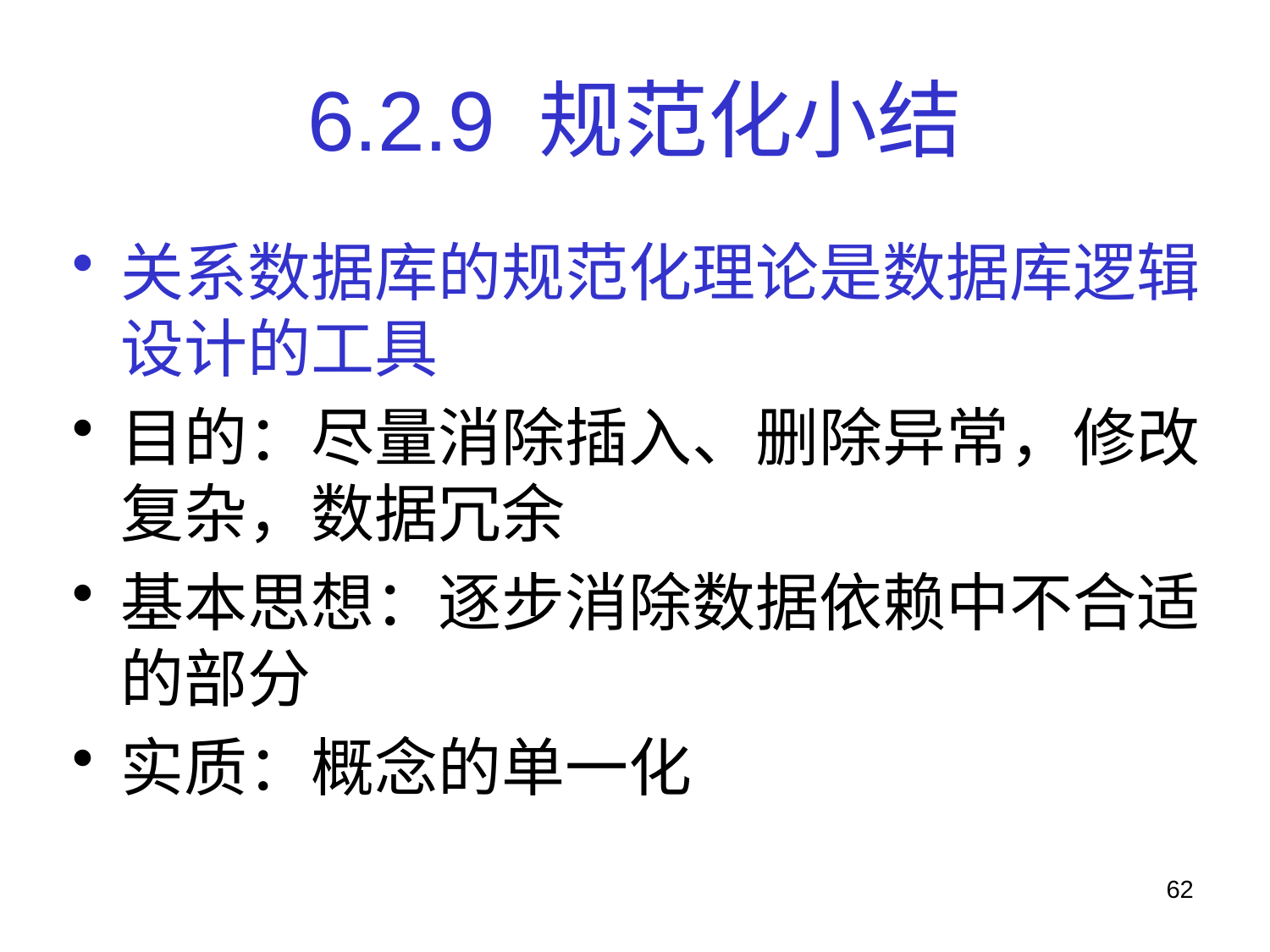

# 6.2.9 规范化小结
关系数据库的规范化理论是数据库逻辑设计的工具
目的：尽量消除插入、删除异常，修改复杂，数据冗余
基本思想：逐步消除数据依赖中不合适的部分
实质：概念的单一化
62